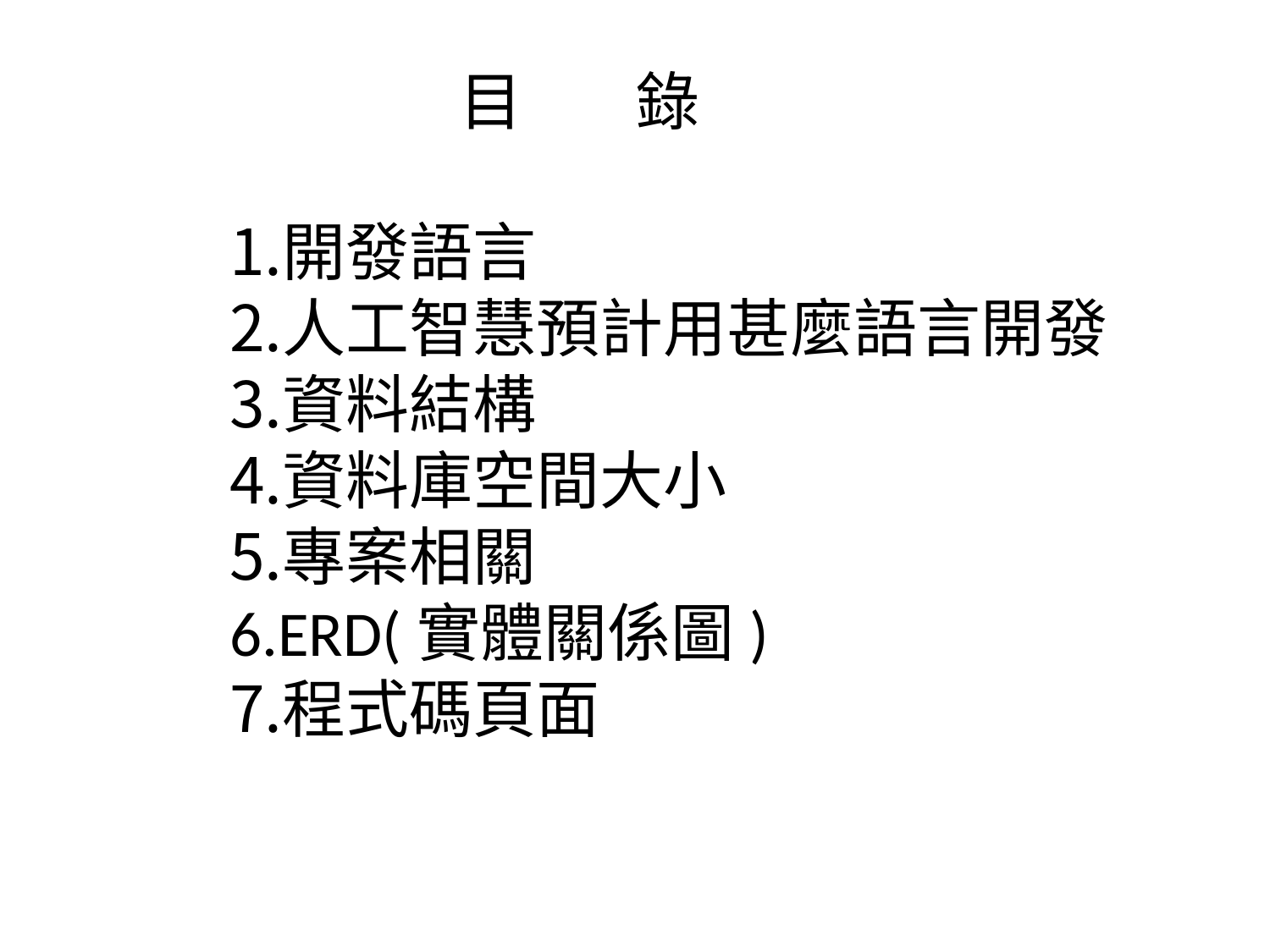

目        錄
開發語言
人工智慧預計用甚麼語言開發
資料結構
資料庫空間大小
專案相關
ERD(實體關係圖)
程式碼頁面